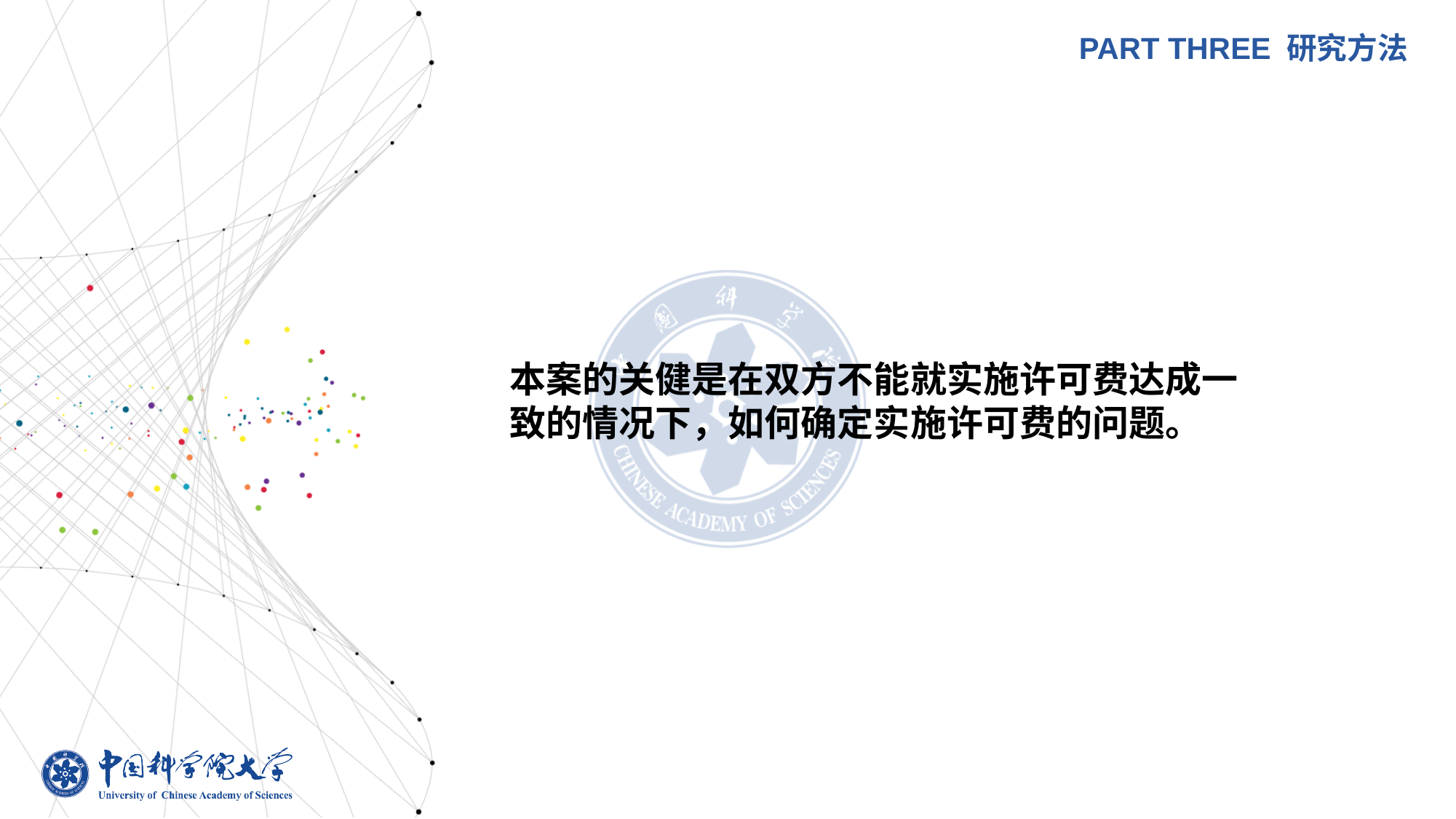

PART THREE 研究方法
本案的关健是在双方不能就实施许可费达成一致的情况下，如何确定实施许可费的问题。